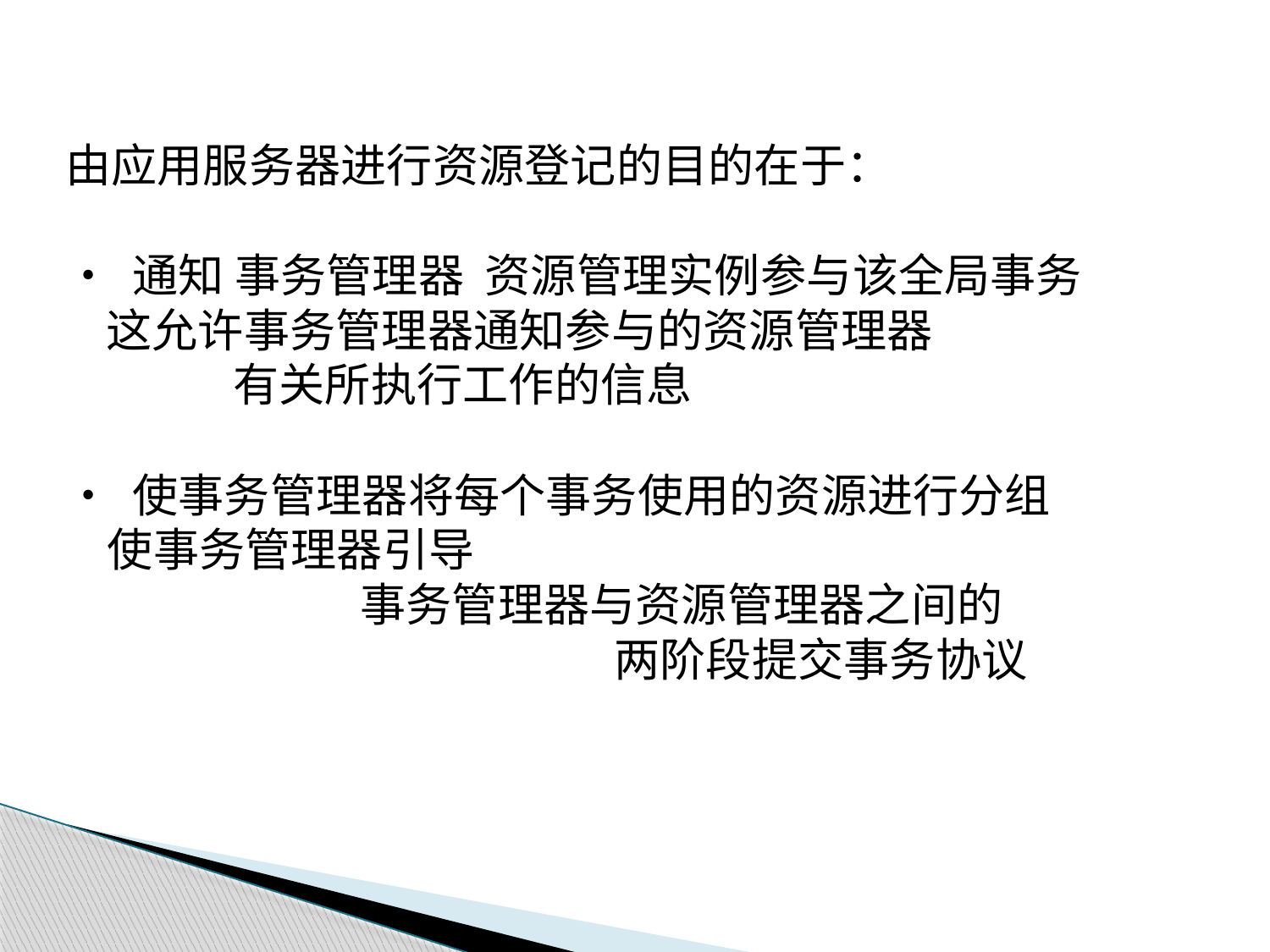

由应用服务器进行资源登记的目的在于：

• 通知 事务管理器  资源管理实例参与该全局事务
	这允许事务管理器通知参与的资源管理器
		有关所执行工作的信息

• 使事务管理器将每个事务使用的资源进行分组
   使事务管理器引导
			事务管理器与资源管理器之间的
					两阶段提交事务协议